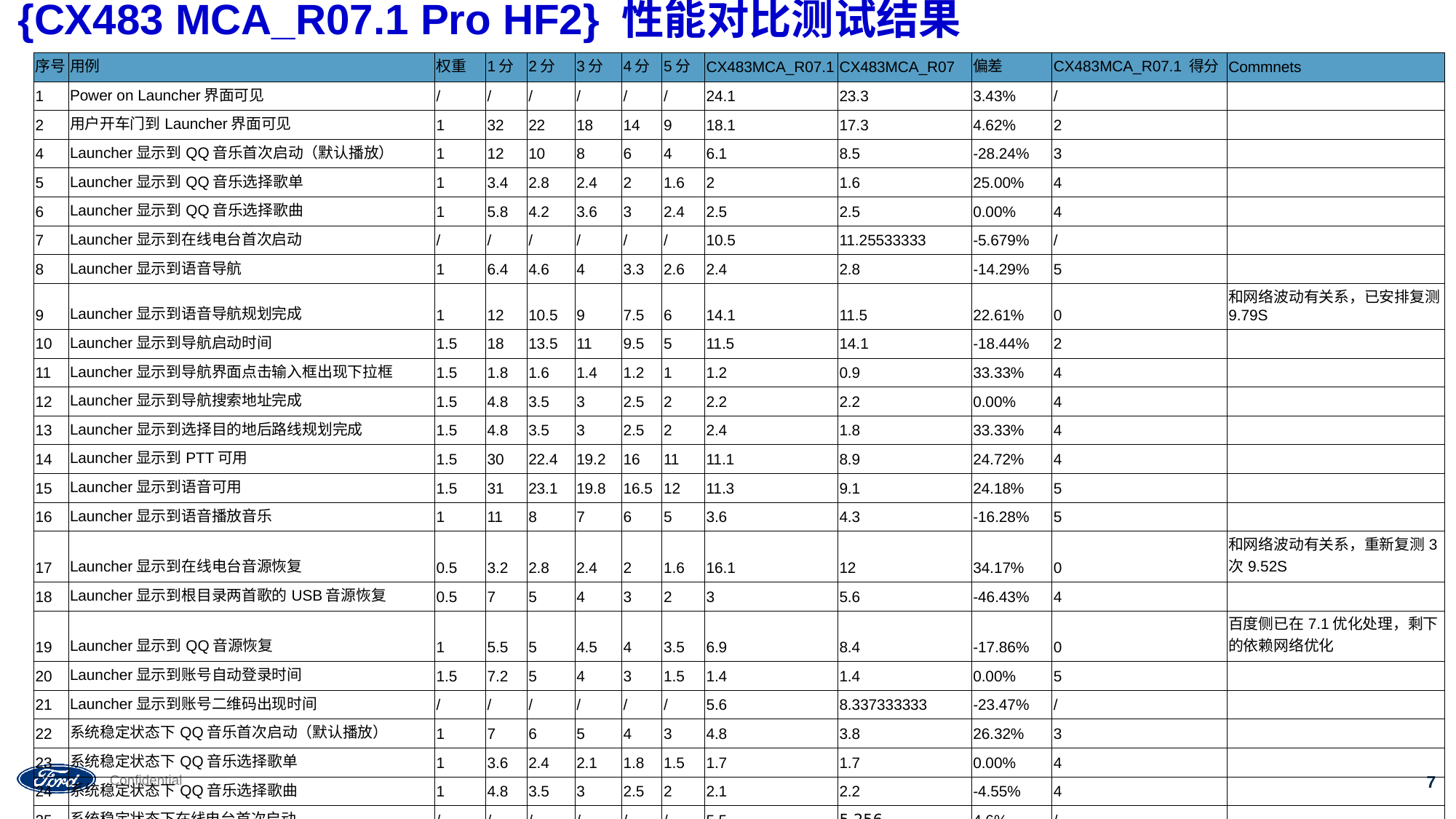

# {CX483 MCA_R07.1 Pro HF2} 性能对比测试结果
| 序号 | 用例 | 权重 | 1分 | 2分 | 3分 | 4分 | 5分 | CX483MCA\_R07.1 | CX483MCA\_R07 | 偏差 | CX483MCA\_R07.1 得分 | Commnets |
| --- | --- | --- | --- | --- | --- | --- | --- | --- | --- | --- | --- | --- |
| 1 | Power on Launcher界面可见 | / | / | / | / | / | / | 24.1 | 23.3 | 3.43% | / |  |
| 2 | 用户开车门到Launcher界面可见 | 1 | 32 | 22 | 18 | 14 | 9 | 18.1 | 17.3 | 4.62% | 2 |  |
| 4 | Launcher显示到QQ音乐首次启动（默认播放） | 1 | 12 | 10 | 8 | 6 | 4 | 6.1 | 8.5 | -28.24% | 3 |  |
| 5 | Launcher显示到QQ音乐选择歌单 | 1 | 3.4 | 2.8 | 2.4 | 2 | 1.6 | 2 | 1.6 | 25.00% | 4 |  |
| 6 | Launcher显示到QQ音乐选择歌曲 | 1 | 5.8 | 4.2 | 3.6 | 3 | 2.4 | 2.5 | 2.5 | 0.00% | 4 |  |
| 7 | Launcher显示到在线电台首次启动 | / | / | / | / | / | / | 10.5 | 11.25533333 | -5.679% | / |  |
| 8 | Launcher显示到语音导航 | 1 | 6.4 | 4.6 | 4 | 3.3 | 2.6 | 2.4 | 2.8 | -14.29% | 5 |  |
| 9 | Launcher显示到语音导航规划完成 | 1 | 12 | 10.5 | 9 | 7.5 | 6 | 14.1 | 11.5 | 22.61% | 0 | 和网络波动有关系，已安排复测 9.79S |
| 10 | Launcher显示到导航启动时间 | 1.5 | 18 | 13.5 | 11 | 9.5 | 5 | 11.5 | 14.1 | -18.44% | 2 |  |
| 11 | Launcher显示到导航界面点击输入框出现下拉框 | 1.5 | 1.8 | 1.6 | 1.4 | 1.2 | 1 | 1.2 | 0.9 | 33.33% | 4 |  |
| 12 | Launcher显示到导航搜索地址完成 | 1.5 | 4.8 | 3.5 | 3 | 2.5 | 2 | 2.2 | 2.2 | 0.00% | 4 |  |
| 13 | Launcher显示到选择目的地后路线规划完成 | 1.5 | 4.8 | 3.5 | 3 | 2.5 | 2 | 2.4 | 1.8 | 33.33% | 4 |  |
| 14 | Launcher显示到PTT可用 | 1.5 | 30 | 22.4 | 19.2 | 16 | 11 | 11.1 | 8.9 | 24.72% | 4 |  |
| 15 | Launcher显示到语音可用 | 1.5 | 31 | 23.1 | 19.8 | 16.5 | 12 | 11.3 | 9.1 | 24.18% | 5 |  |
| 16 | Launcher显示到语音播放音乐 | 1 | 11 | 8 | 7 | 6 | 5 | 3.6 | 4.3 | -16.28% | 5 |  |
| 17 | Launcher显示到在线电台音源恢复 | 0.5 | 3.2 | 2.8 | 2.4 | 2 | 1.6 | 16.1 | 12 | 34.17% | 0 | 和网络波动有关系，重新复测3次9.52S |
| 18 | Launcher显示到根目录两首歌的USB音源恢复 | 0.5 | 7 | 5 | 4 | 3 | 2 | 3 | 5.6 | -46.43% | 4 |  |
| 19 | Launcher显示到QQ音源恢复 | 1 | 5.5 | 5 | 4.5 | 4 | 3.5 | 6.9 | 8.4 | -17.86% | 0 | 百度侧已在7.1优化处理，剩下的依赖网络优化 |
| 20 | Launcher显示到账号自动登录时间 | 1.5 | 7.2 | 5 | 4 | 3 | 1.5 | 1.4 | 1.4 | 0.00% | 5 |  |
| 21 | Launcher显示到账号二维码出现时间 | / | / | / | / | / | / | 5.6 | 8.337333333 | -23.47% | / |  |
| 22 | 系统稳定状态下QQ音乐首次启动（默认播放） | 1 | 7 | 6 | 5 | 4 | 3 | 4.8 | 3.8 | 26.32% | 3 |  |
| 23 | 系统稳定状态下QQ音乐选择歌单 | 1 | 3.6 | 2.4 | 2.1 | 1.8 | 1.5 | 1.7 | 1.7 | 0.00% | 4 |  |
| 24 | 系统稳定状态下QQ音乐选择歌曲 | 1 | 4.8 | 3.5 | 3 | 2.5 | 2 | 2.1 | 2.2 | -4.55% | 4 |  |
| 25 | 系统稳定状态下在线电台首次启动 | / | / | / | / | / | / | 5.5 | 5.256 | 4.6% | / |  |
| 26 | 系统稳定状态下新闻首次启动 | / | / | / | / | / | / | 3.7 | 3.289 | 5.9% | / |  |
| 27 | 系统稳定状态下Navigation首次启动 | 1 | 7.2 | 5 | 4.5 | 4 | 2.5 | 3.2 | 3.6 | -11.11% | 4 |  |